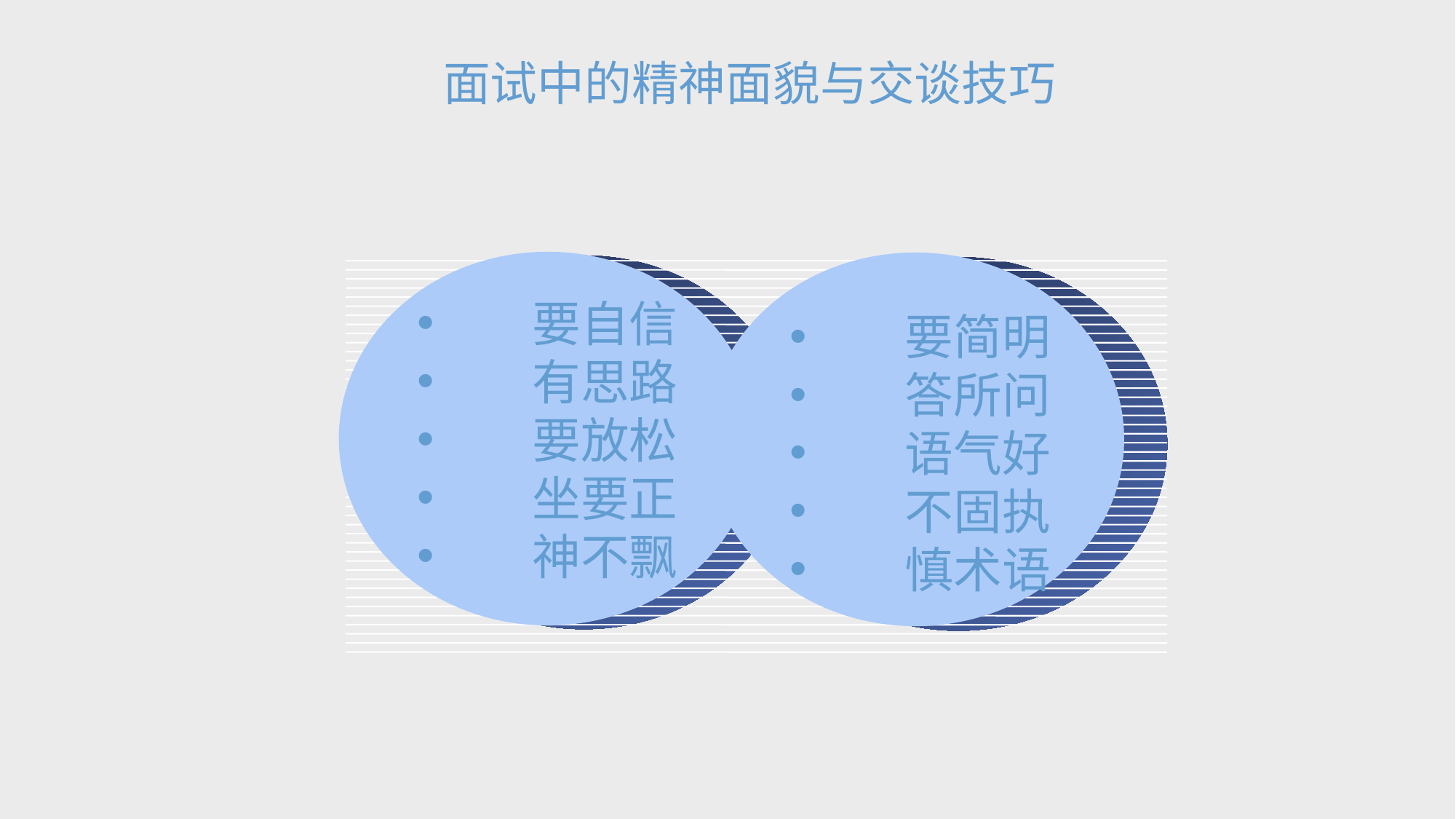

# 面试中的精神面貌与交谈技巧

要自信
有思路
要放松
坐要正
神不飘

要简明
答所问
语气好
不固执
慎术语